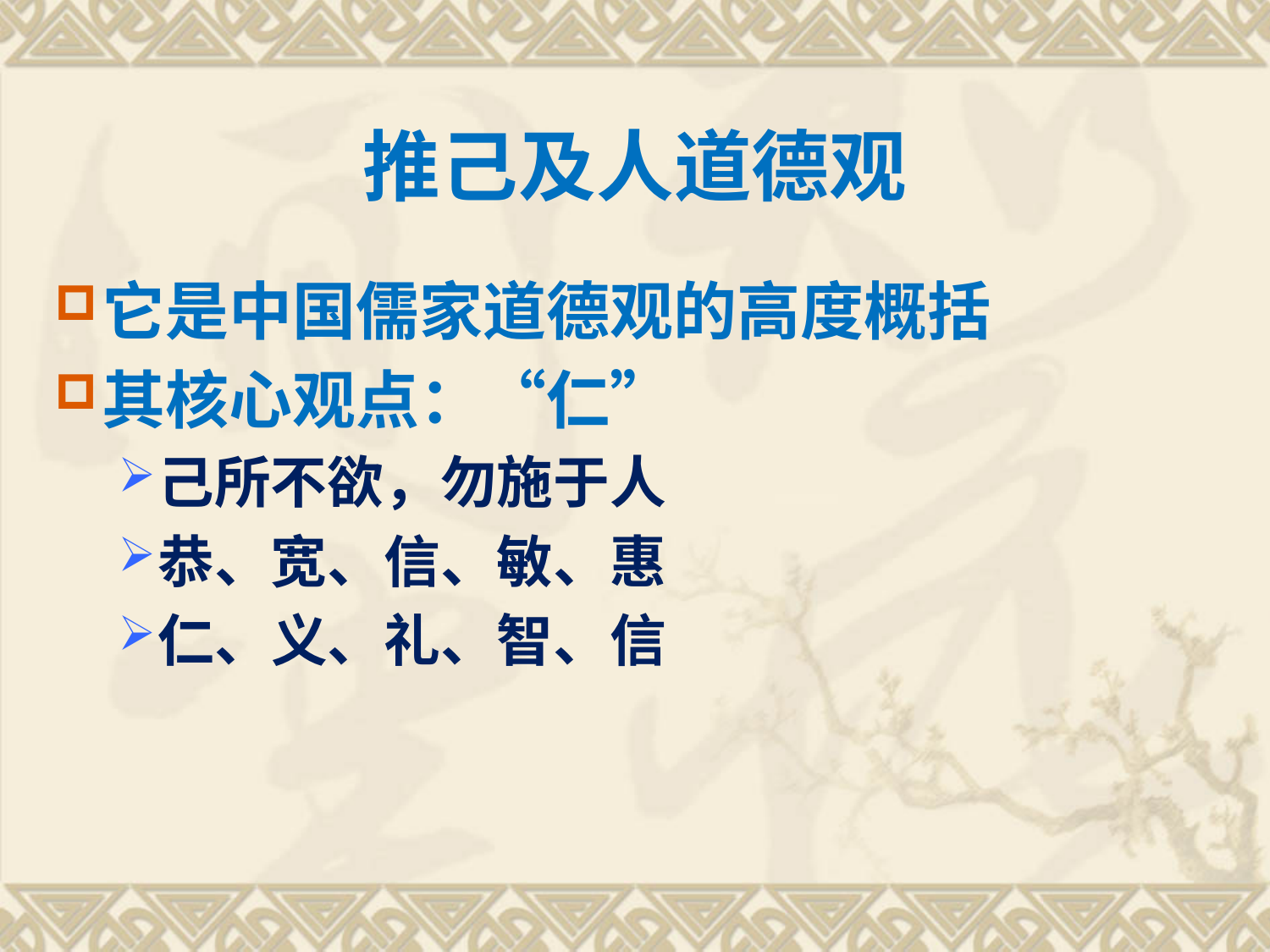

# 推己及人道德观
它是中国儒家道德观的高度概括
其核心观点：“仁”
己所不欲，勿施于人
恭、宽、信、敏、惠
仁、义、礼、智、信